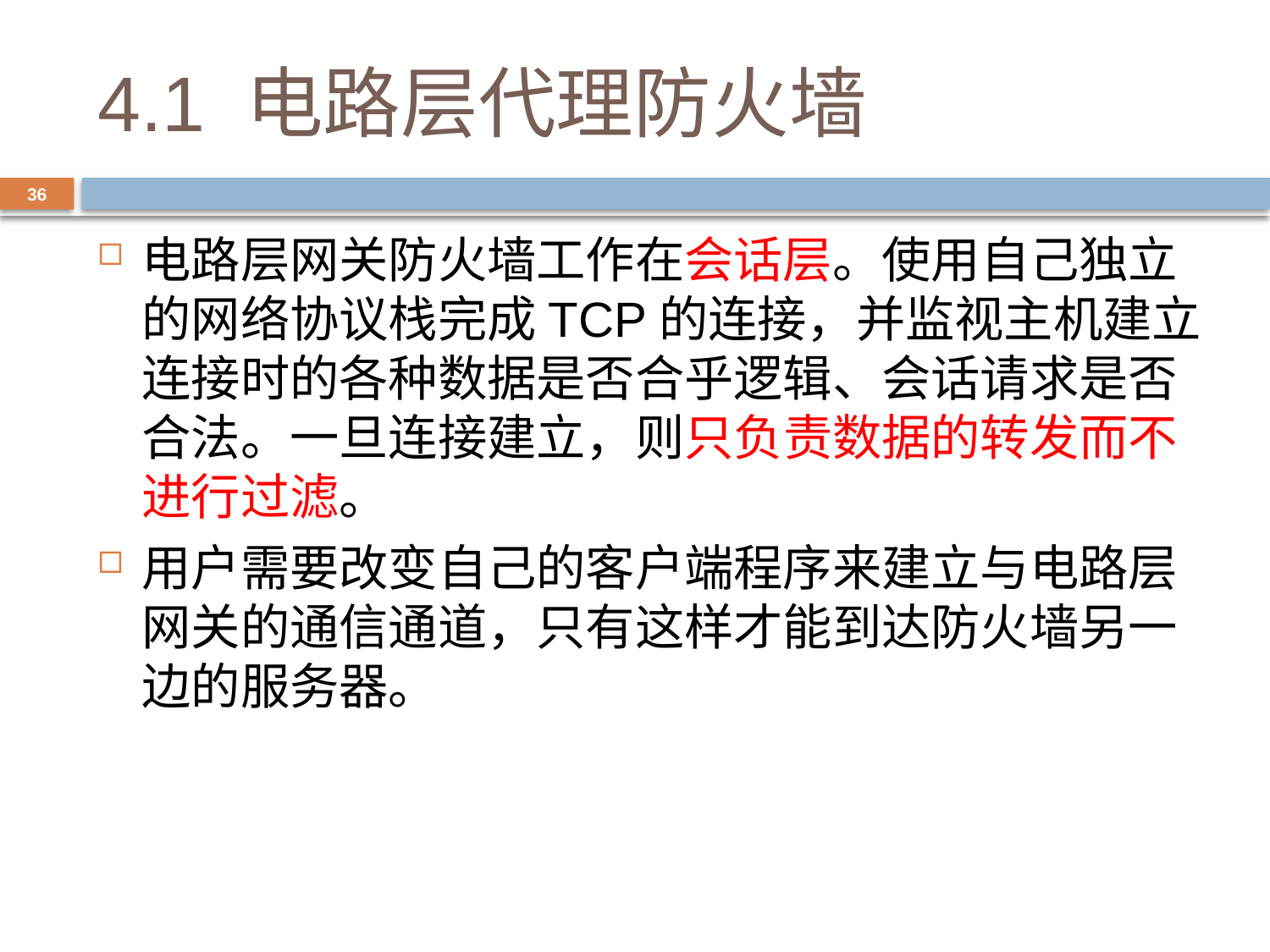

# 4.1 电路层代理防火墙
36
电路层网关防火墙工作在会话层。使用自己独立的网络协议栈完成TCP的连接，并监视主机建立连接时的各种数据是否合乎逻辑、会话请求是否合法。一旦连接建立，则只负责数据的转发而不进行过滤。
用户需要改变自己的客户端程序来建立与电路层网关的通信通道，只有这样才能到达防火墙另一边的服务器。